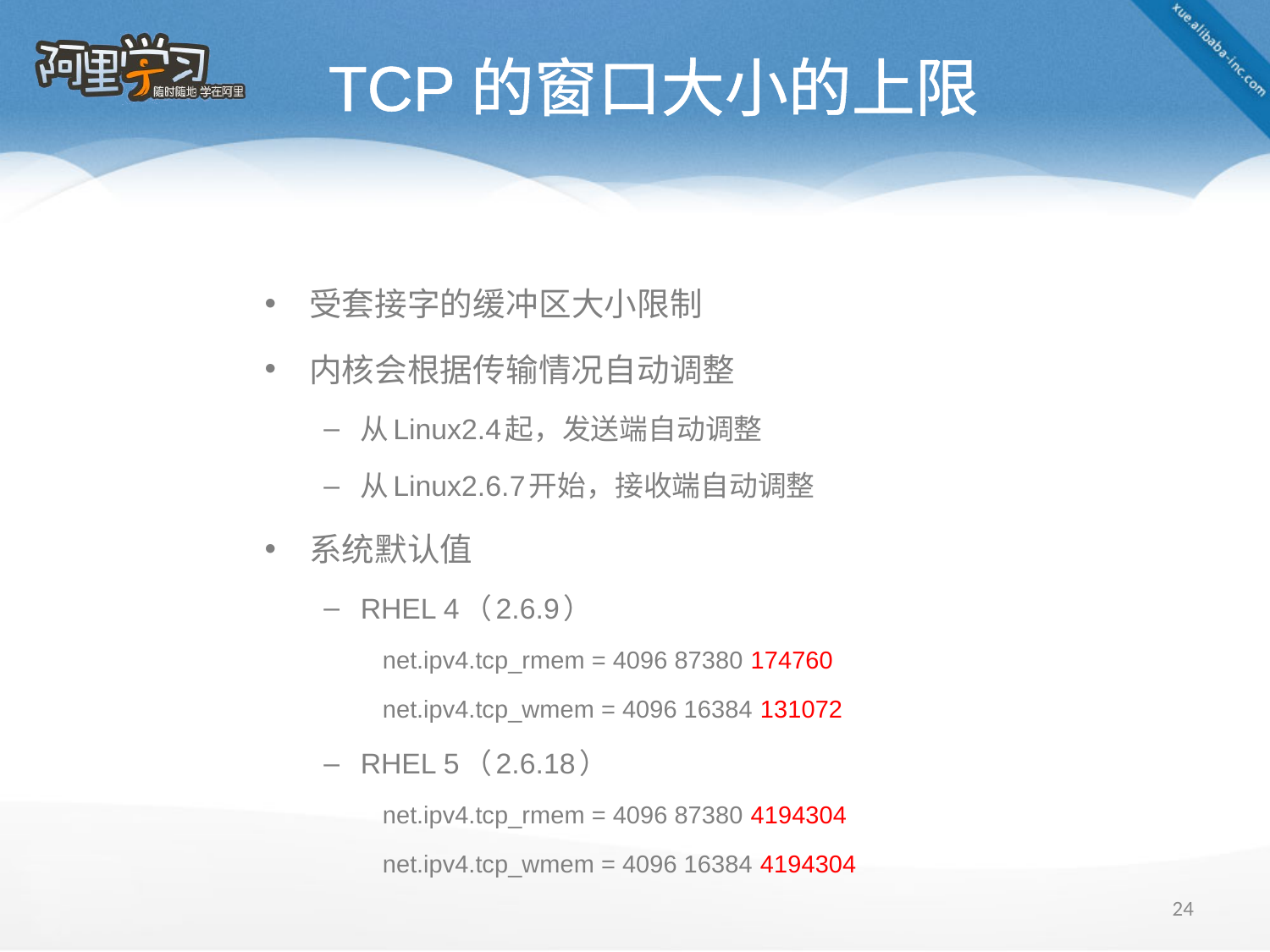

# TCP的窗口大小的上限
受套接字的缓冲区大小限制
内核会根据传输情况自动调整
从Linux2.4起，发送端自动调整
从Linux2.6.7开始，接收端自动调整
系统默认值
RHEL 4（2.6.9）
net.ipv4.tcp_rmem = 4096 87380 174760
net.ipv4.tcp_wmem = 4096 16384 131072
RHEL 5（2.6.18）
net.ipv4.tcp_rmem = 4096 87380 4194304
net.ipv4.tcp_wmem = 4096 16384 4194304

24